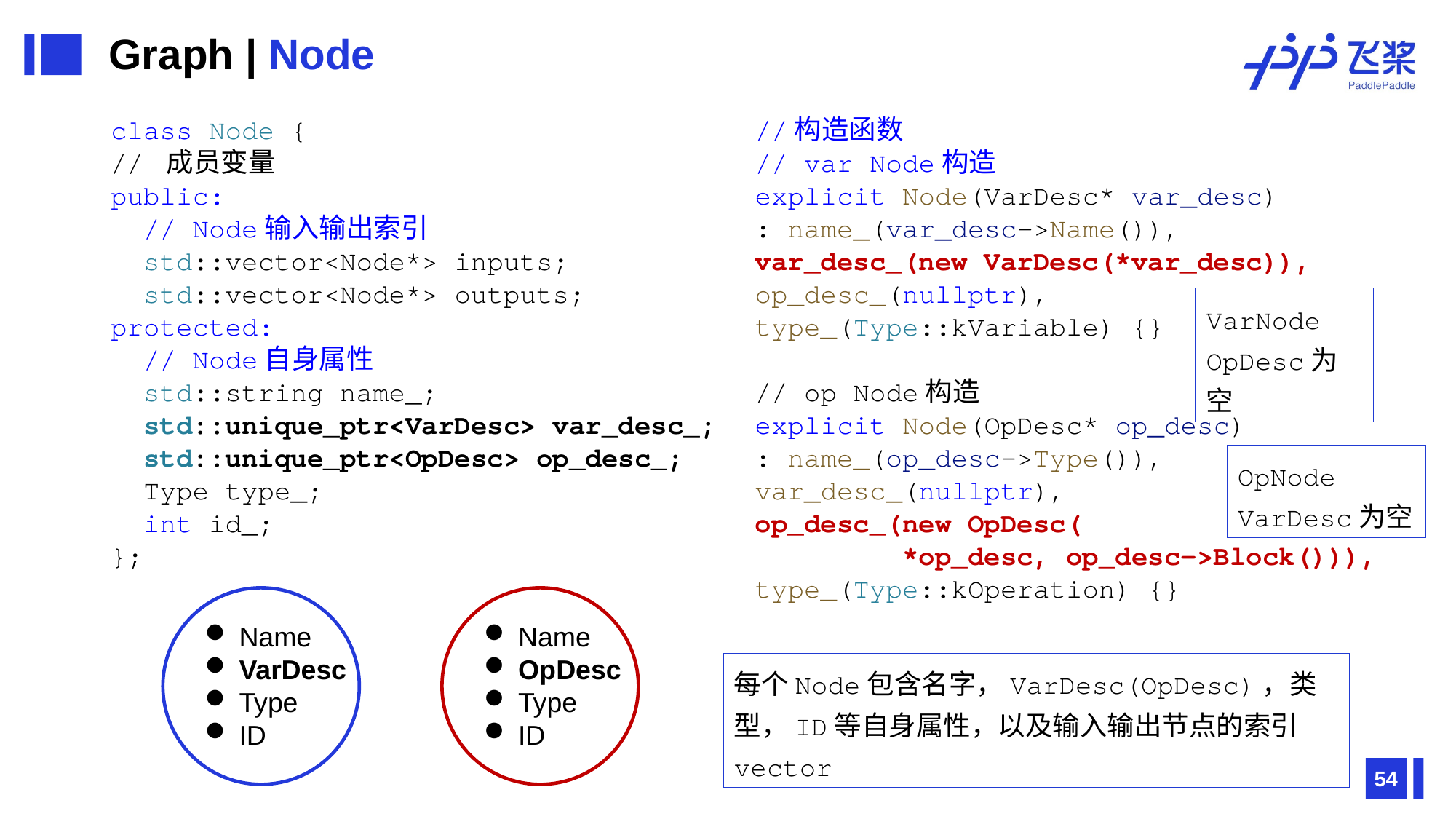

Graph | Node
class Node {
// 成员变量
public:
  // Node输入输出索引
  std::vector<Node*> inputs;
  std::vector<Node*> outputs;
protected:
  // Node自身属性
  std::string name_;
  std::unique_ptr<VarDesc> var_desc_;
  std::unique_ptr<OpDesc> op_desc_;
  Type type_;
  int id_;
};

//构造函数
// var Node构造
explicit Node(VarDesc* var_desc)
: name_(var_desc->Name()),
var_desc_(new VarDesc(*var_desc)),
op_desc_(nullptr),
type_(Type::kVariable) {}

// op Node构造
explicit Node(OpDesc* op_desc)
: name_(op_desc->Type()),
var_desc_(nullptr),
op_desc_(new OpDesc(
         *op_desc, op_desc->Block())),
type_(Type::kOperation) {}
VarNode
OpDesc为空
OpNode
VarDesc为空

Name
VarDesc
Type
ID

Name
OpDesc
Type
ID
每个Node包含名字，VarDesc(OpDesc)，类型，ID等自身属性，以及输入输出节点的索引vector
54